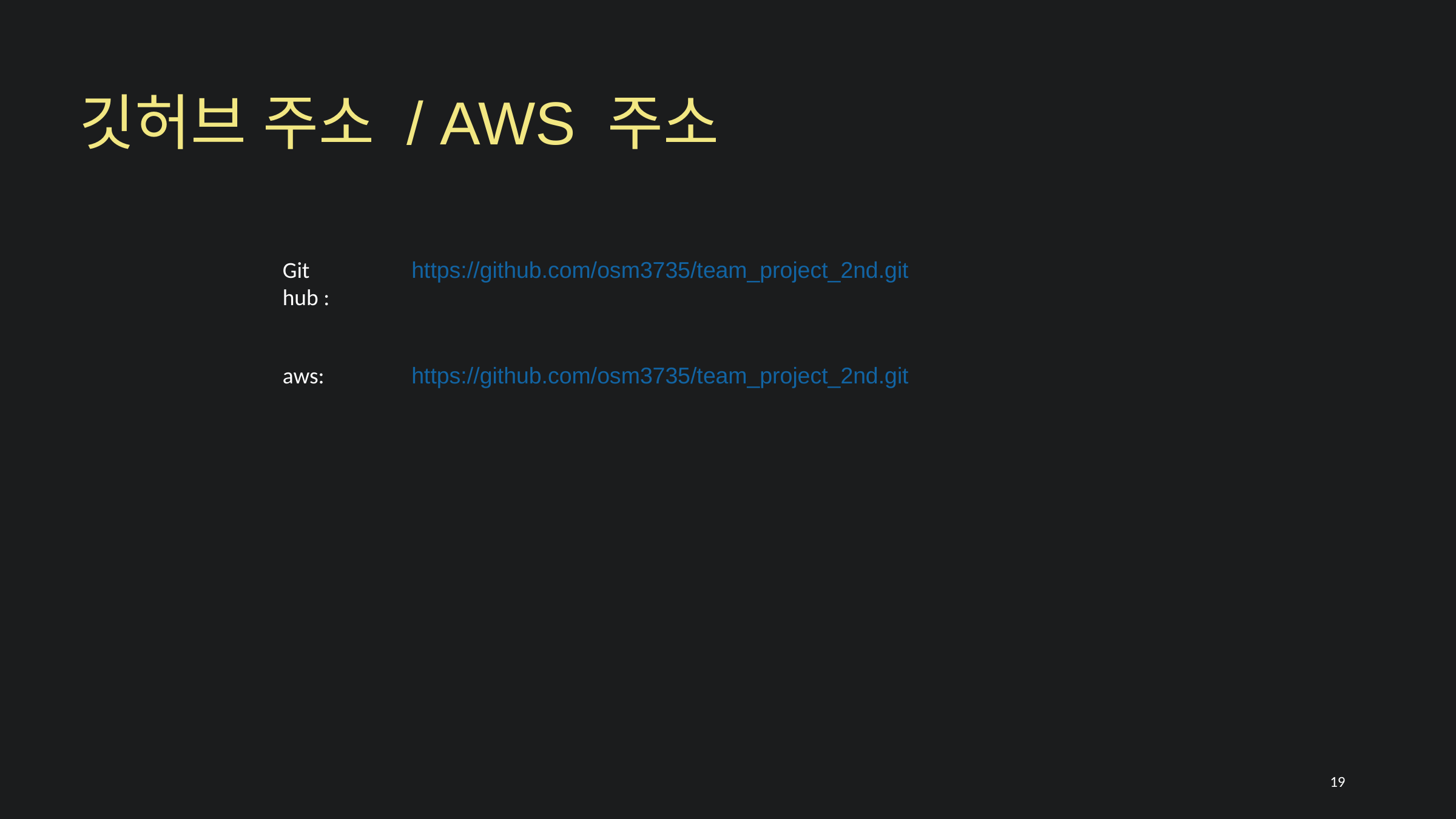

깃허브 주소 / AWS 주소
Git hub :
https://github.com/osm3735/team_project_2nd.git
aws:
https://github.com/osm3735/team_project_2nd.git
19